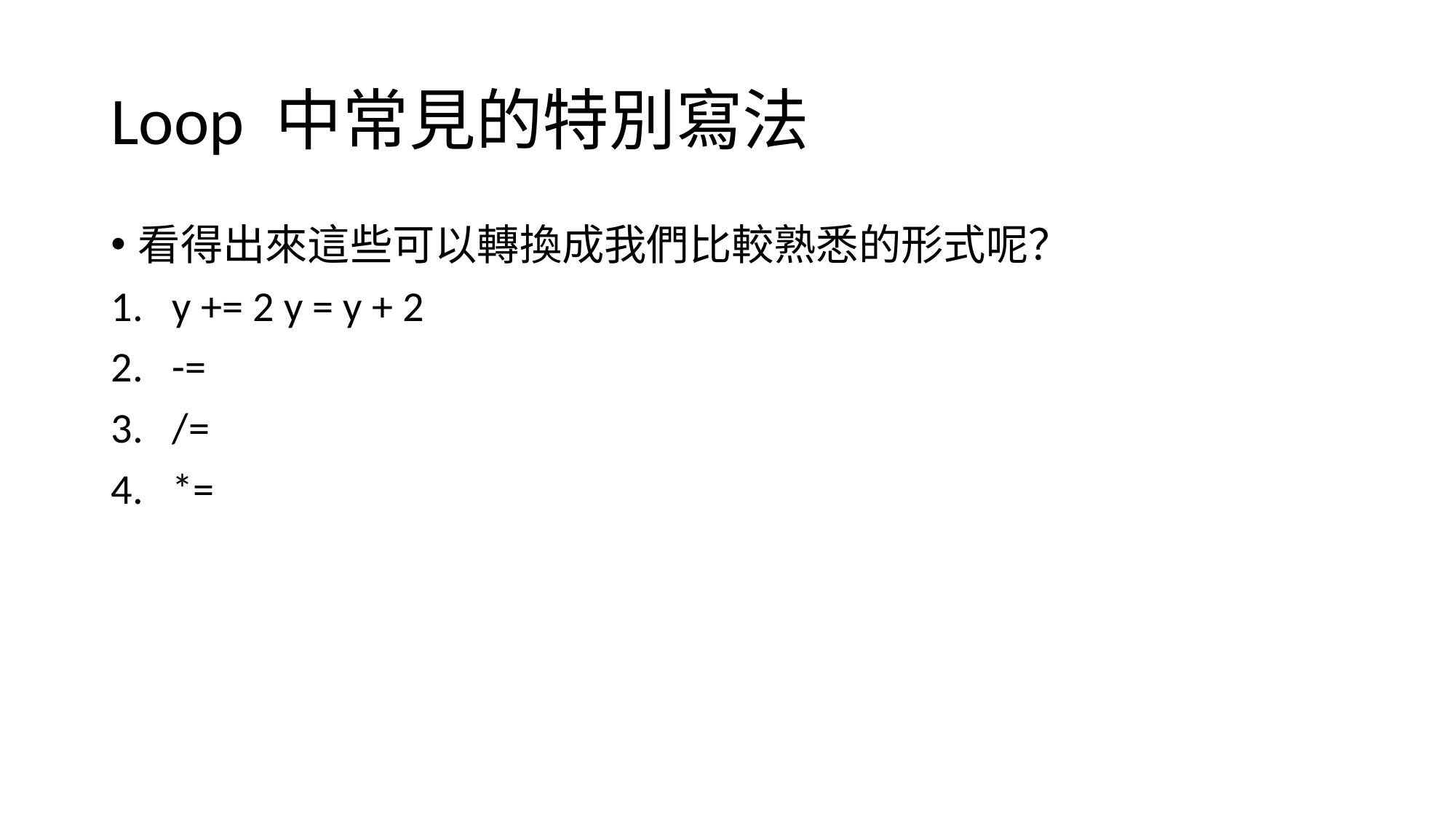

# Loop 中常見的特別寫法
看得出來這些可以轉換成我們比較熟悉的形式呢？
y += 2 y = y + 2
-=
/=
*=